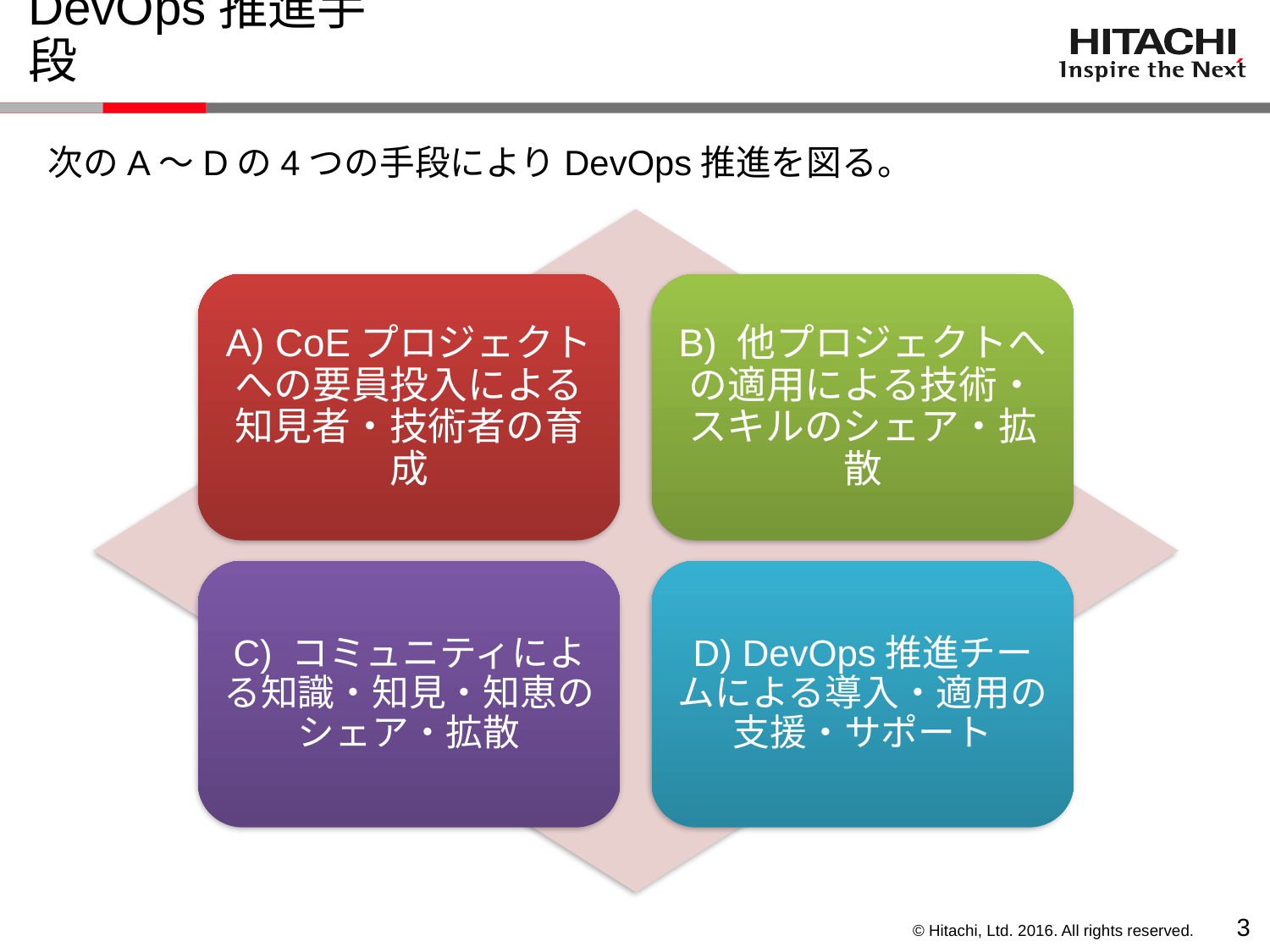

# DevOps推進手段
次のA～Dの4つの手段によりDevOps推進を図る。
A) CoEプロジェクトへの要員投入による知見者・技術者の育成
B) 他プロジェクトへの適用による技術・スキルのシェア・拡散
C) コミュニティによる知識・知見・知恵のシェア・拡散
D) DevOps推進チームによる導入・適用の支援・サポート
3